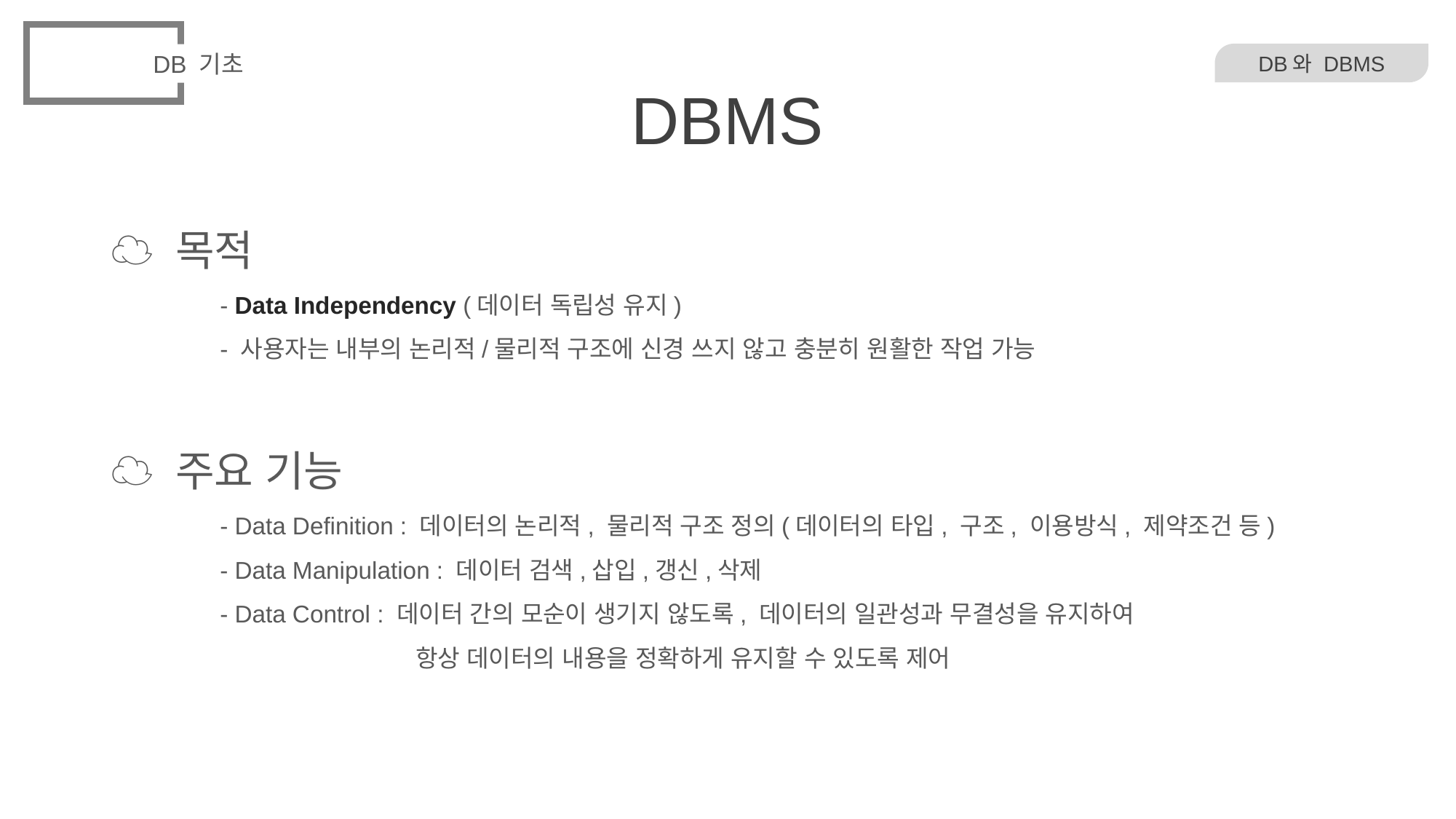

DB 기초
# DBMS
DB와 DBMS
☁ 목적
	- Data Independency (데이터 독립성 유지)
	- 사용자는 내부의 논리적/물리적 구조에 신경 쓰지 않고 충분히 원활한 작업 가능

☁ 주요 기능
	- Data Definition : 데이터의 논리적, 물리적 구조 정의(데이터의 타입, 구조, 이용방식, 제약조건 등)
	- Data Manipulation : 데이터 검색,삽입,갱신,삭제
	- Data Control : 데이터 간의 모순이 생기지 않도록, 데이터의 일관성과 무결성을 유지하여
		            항상 데이터의 내용을 정확하게 유지할 수 있도록 제어